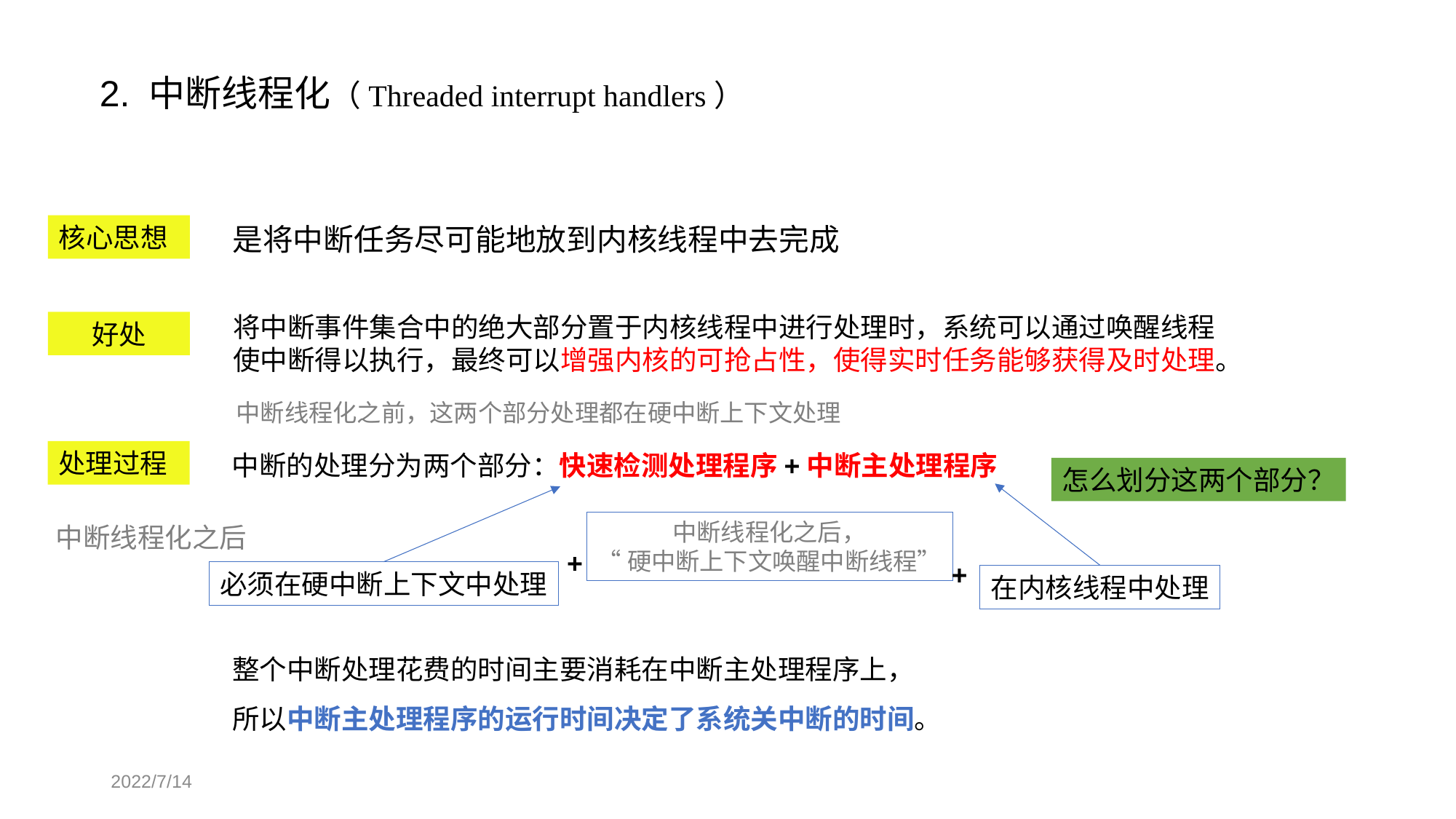

2. 中断线程化（Threaded interrupt handlers）
核心思想
是将中断任务尽可能地放到内核线程中去完成
将中断事件集合中的绝大部分置于内核线程中进行处理时，系统可以通过唤醒线程使中断得以执行，最终可以增强内核的可抢占性，使得实时任务能够获得及时处理。
好处
中断线程化之前，这两个部分处理都在硬中断上下文处理
处理过程
中断的处理分为两个部分：快速检测处理程序+中断主处理程序
怎么划分这两个部分？
中断线程化之后，
“硬中断上下文唤醒中断线程”
中断线程化之后
+
+
必须在硬中断上下文中处理
在内核线程中处理
整个中断处理花费的时间主要消耗在中断主处理程序上，
所以中断主处理程序的运行时间决定了系统关中断的时间。
2022/7/14